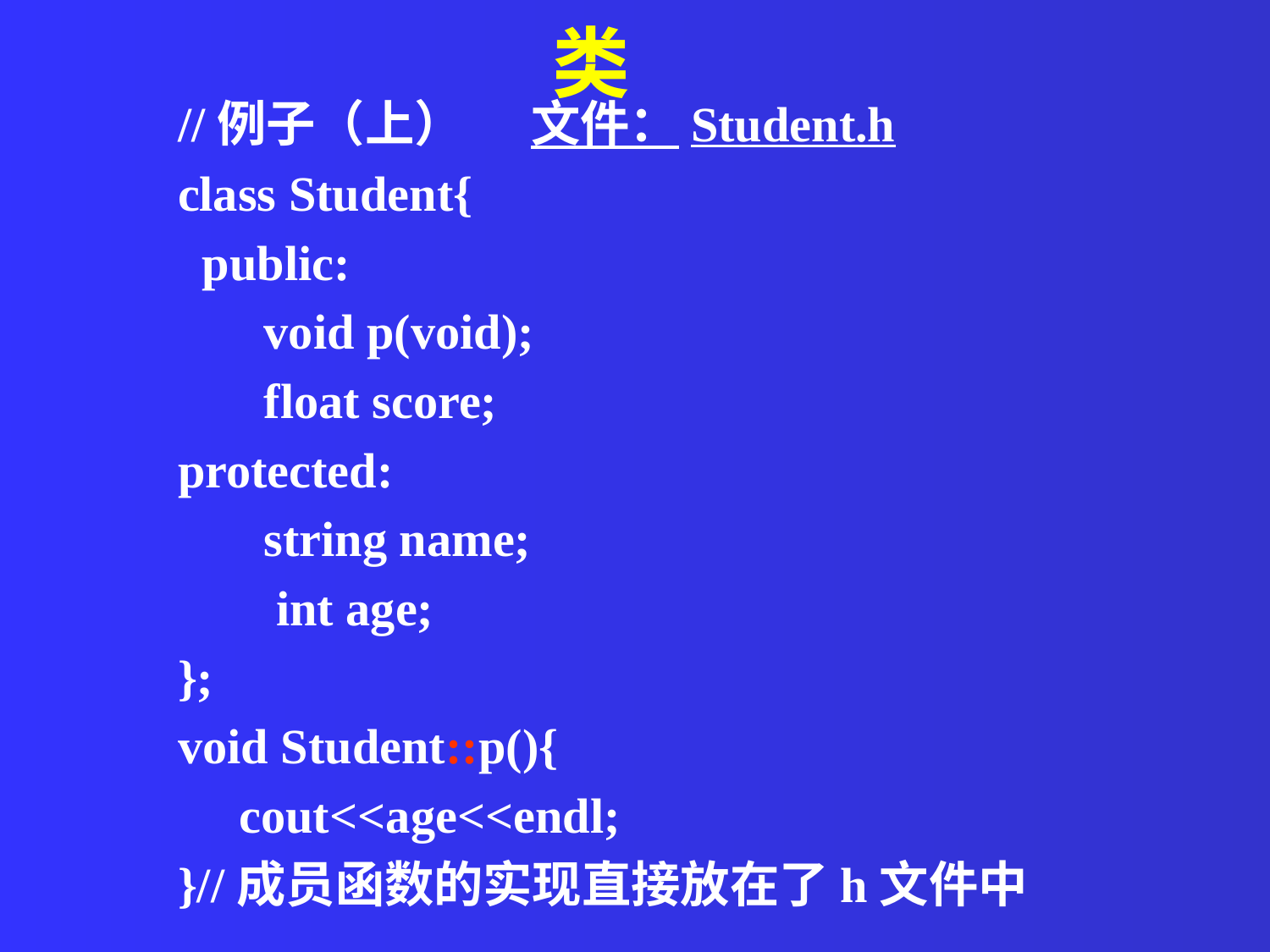

类
//例子（上）      文件：Student.h
class Student{
  public:
       void p(void);
       float score;
protected:
       string name;
        int age;
};
void Student::p(){
     cout<<age<<endl;
}//成员函数的实现直接放在了h文件中